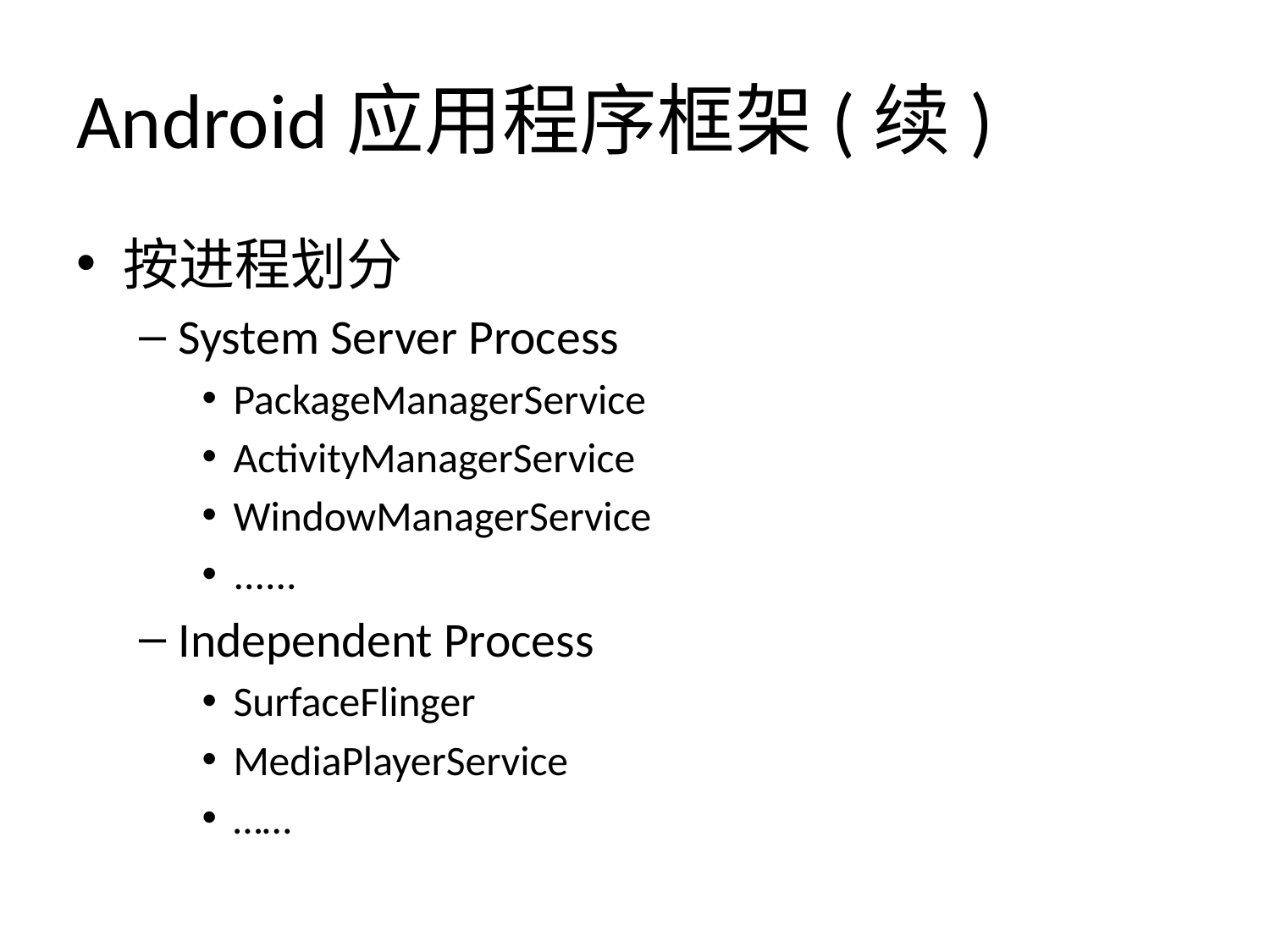

# Android应用程序框架(续)
按进程划分
System Server Process
PackageManagerService
ActivityManagerService
WindowManagerService
......
Independent Process
SurfaceFlinger
MediaPlayerService
……